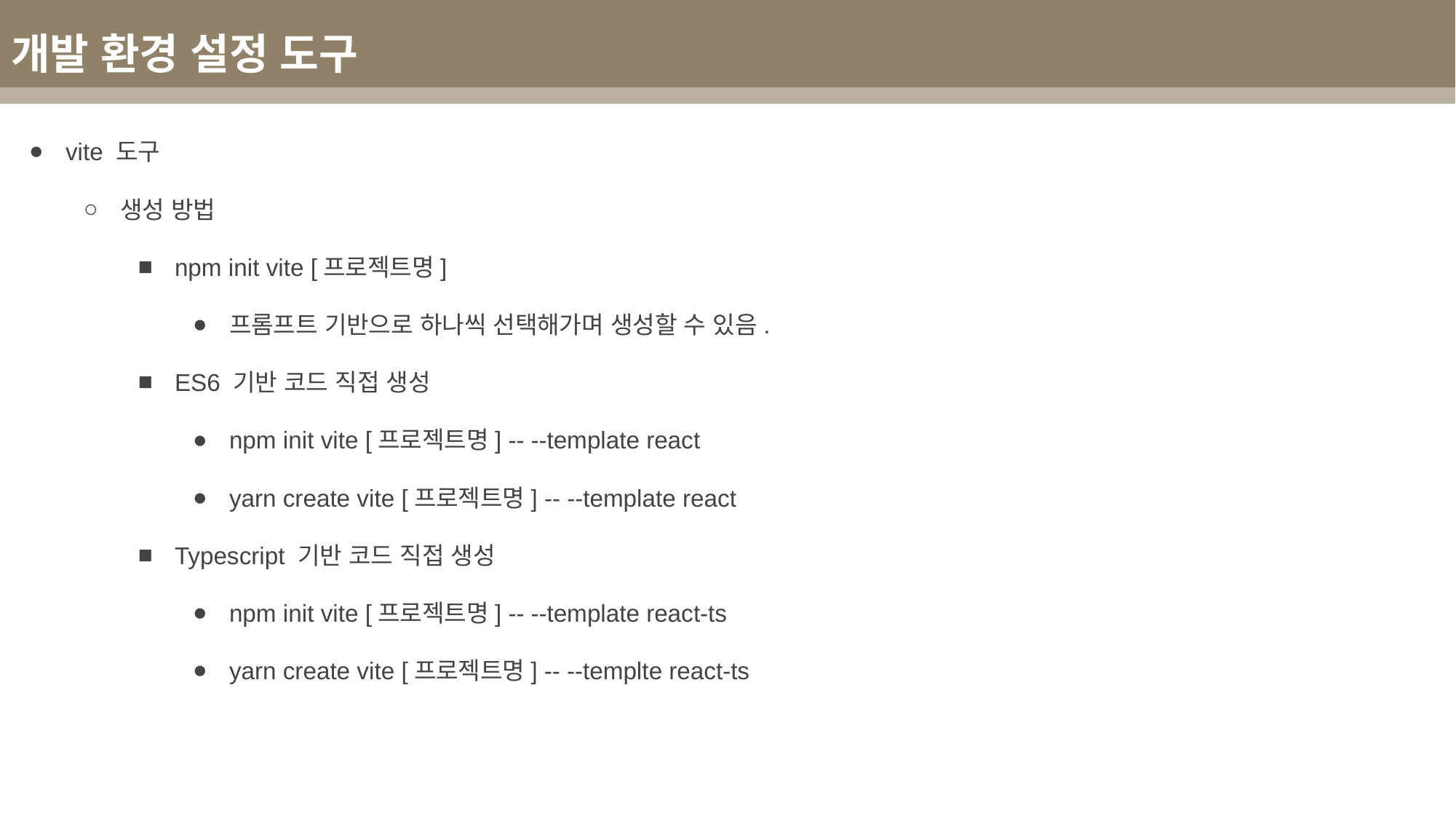

개발 환경 설정 도구
vite 도구
생성 방법
npm init vite [프로젝트명]
프롬프트 기반으로 하나씩 선택해가며 생성할 수 있음.
ES6 기반 코드 직접 생성
npm init vite [프로젝트명] -- --template react
yarn create vite [프로젝트명] -- --template react
Typescript 기반 코드 직접 생성
npm init vite [프로젝트명] -- --template react-ts
yarn create vite [프로젝트명] -- --templte react-ts